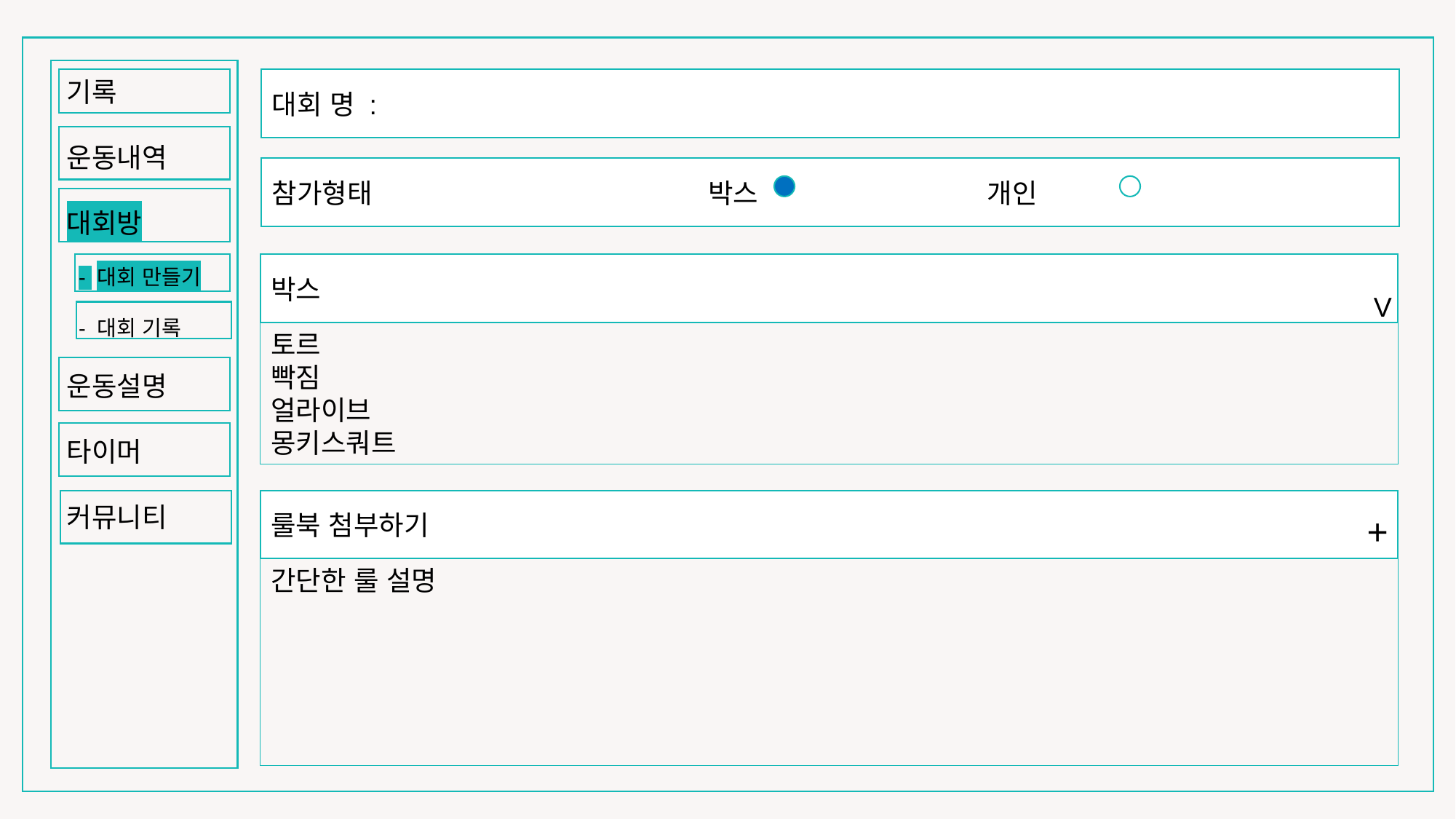

기록

운동내역

대회방

  - 대회 만들기

  - 대회 기록

운동설명

타이머

커뮤니티
대회 명 :

참가형태                                            박스                              개인

박스

V

토르
빡짐
얼라이브
몽키스쿼트

룰북 첨부하기
+
간단한 룰 설명